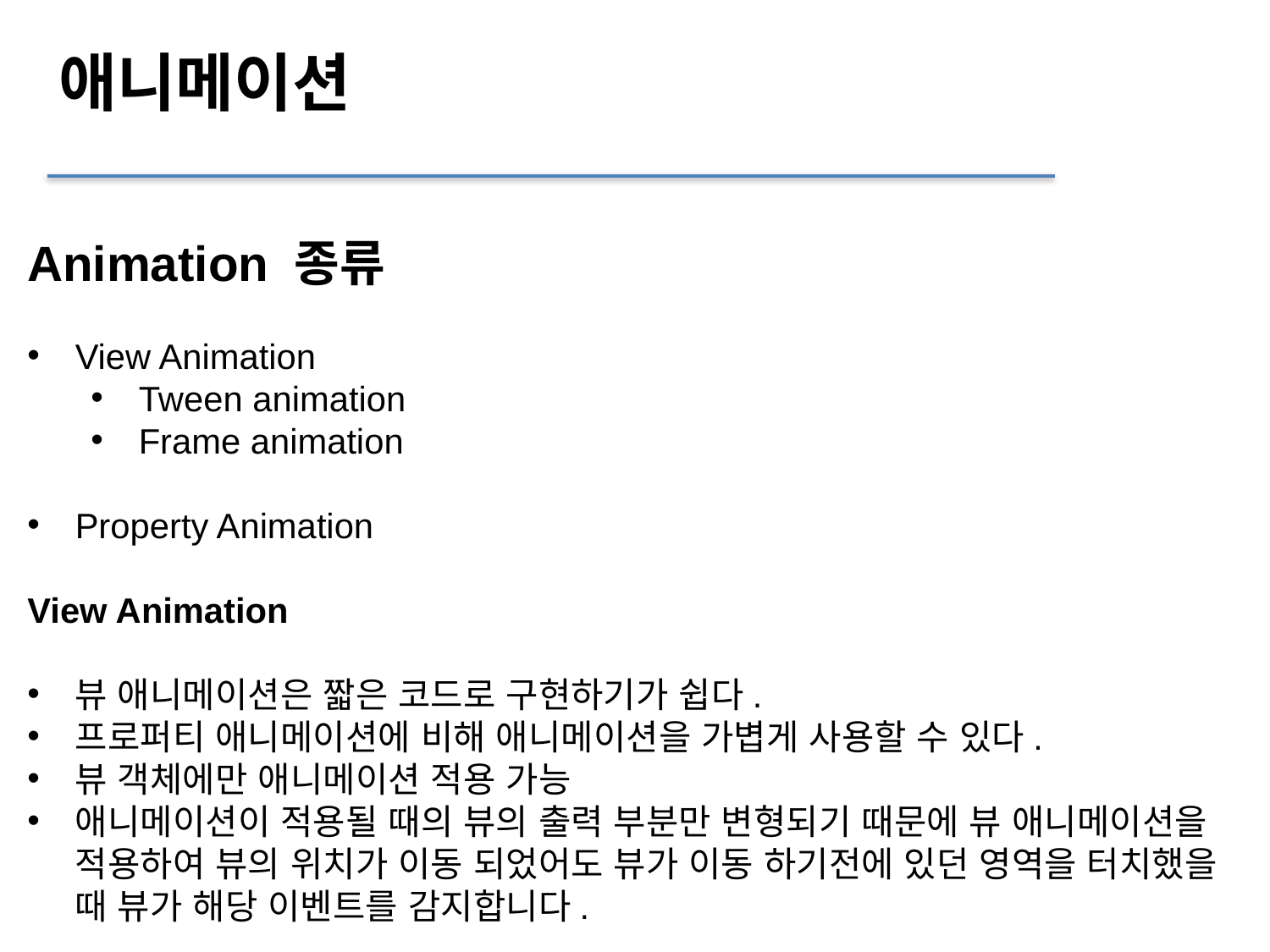

애니메이션
Animation 종류

View Animation
Tween animation
Frame animation

Property Animation

View Animation

뷰 애니메이션은 짧은 코드로 구현하기가 쉽다.
프로퍼티 애니메이션에 비해 애니메이션을 가볍게 사용할 수 있다.
뷰 객체에만 애니메이션 적용 가능
애니메이션이 적용될 때의 뷰의 출력 부분만 변형되기 때문에 뷰 애니메이션을 적용하여 뷰의 위치가 이동 되었어도 뷰가 이동 하기전에 있던 영역을 터치했을 때 뷰가 해당 이벤트를 감지합니다.